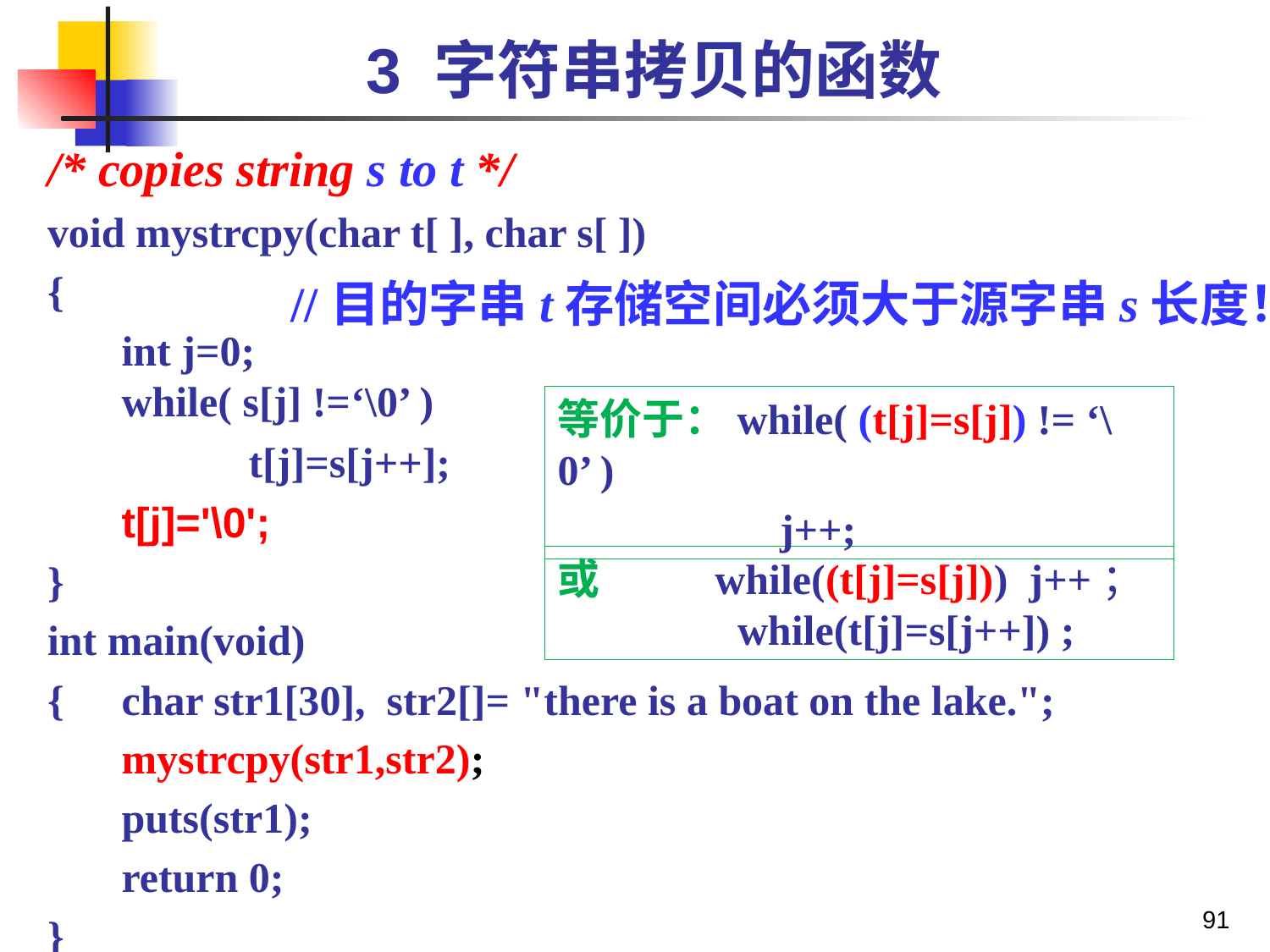

# 3 字符串拷贝的函数
/* copies string s to t */
void mystrcpy(char t[ ], char s[ ])
{
	int j=0;
	while( s[j] !=‘\0’ )
		t[j]=s[j++];
       t[j]='\0';
}
int main(void)
{	char str1[30],  str2[]= "there is a boat on the lake.";
	mystrcpy(str1,str2);
	puts(str1);
       return 0;
}
//目的字串t存储空间必须大于源字串s长度！
等价于：while( (t[j]=s[j]) != ‘\0’ )
	         j++;
或           while((t[j]=s[j]))  j++；
                 while(t[j]=s[j++]) ;
91